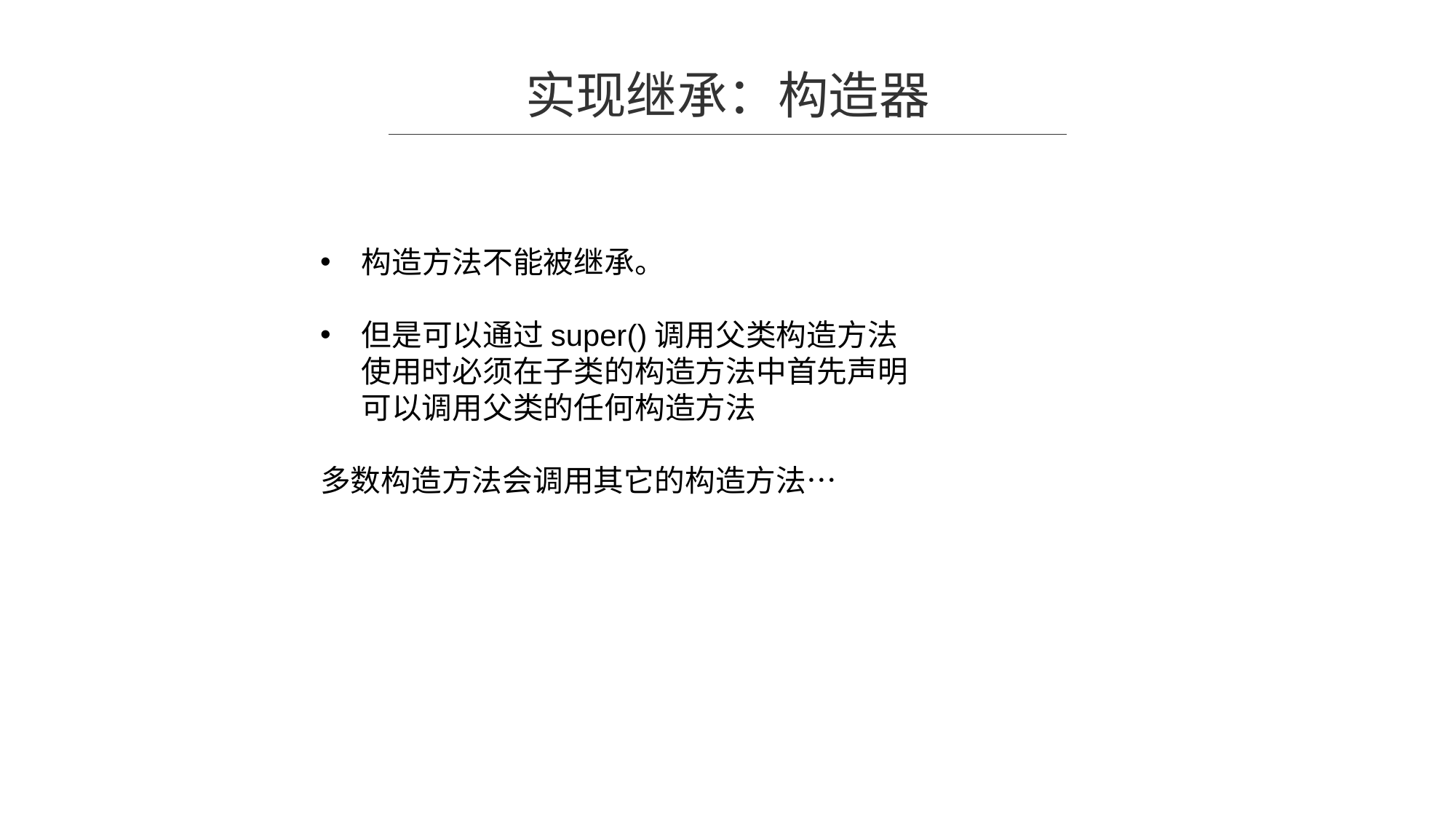

实现继承：构造器

构造方法不能被继承。

但是可以通过super()调用父类构造方法
     使用时必须在子类的构造方法中首先声明
     可以调用父类的任何构造方法

多数构造方法会调用其它的构造方法…